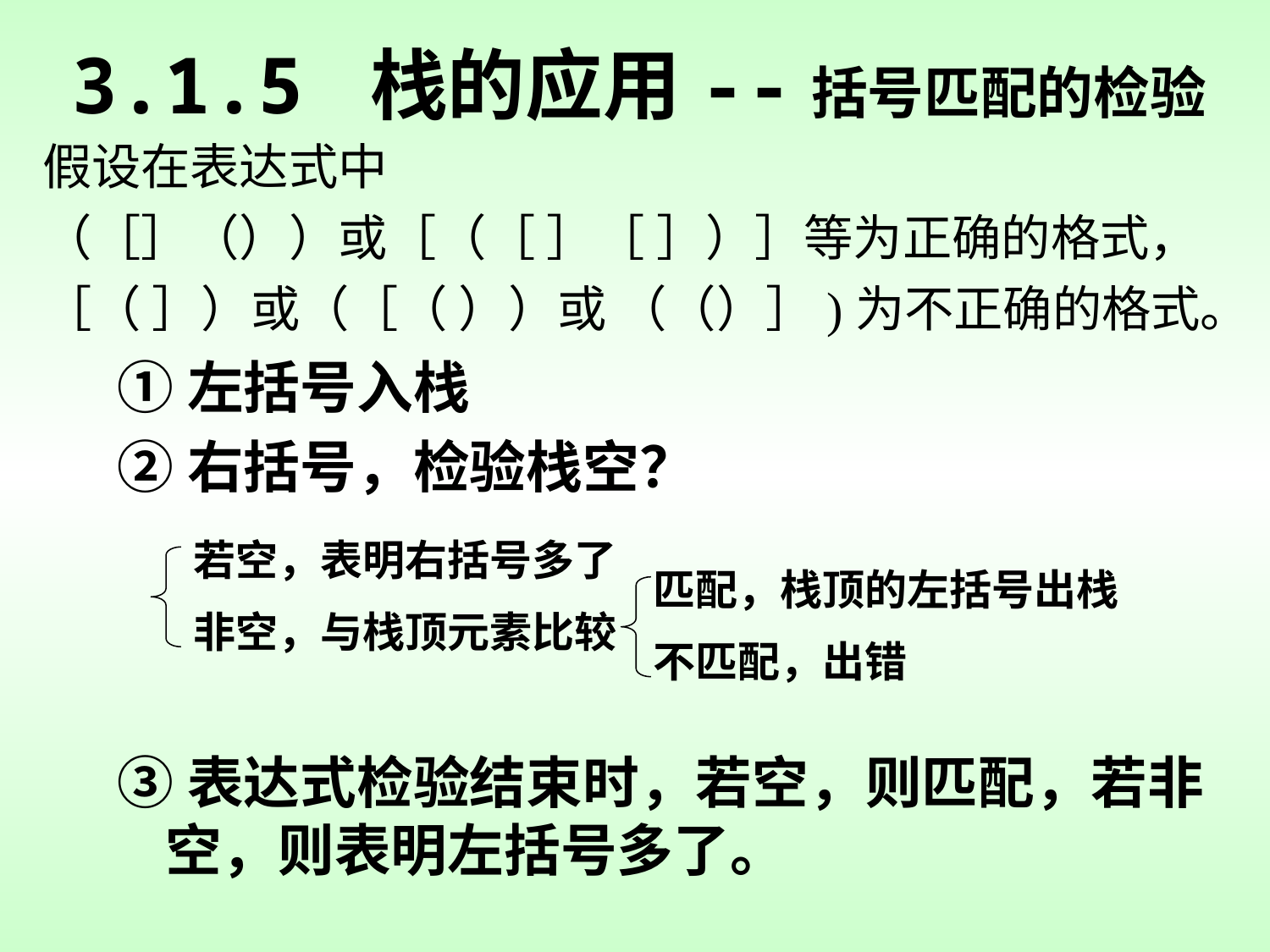

3.1.5 栈的应用--括号匹配的检验
假设在表达式中
（［］（））或［（［ ］［ ］）］等为正确的格式，
［（ ］）或（［（ ））或 （（）］)为不正确的格式。
①左括号入栈
②右括号，检验栈空？

③表达式检验结束时，若空，则匹配，若非空，则表明左括号多了。
若空，表明右括号多了
非空，与栈顶元素比较

匹配，栈顶的左括号出栈
不匹配，出错